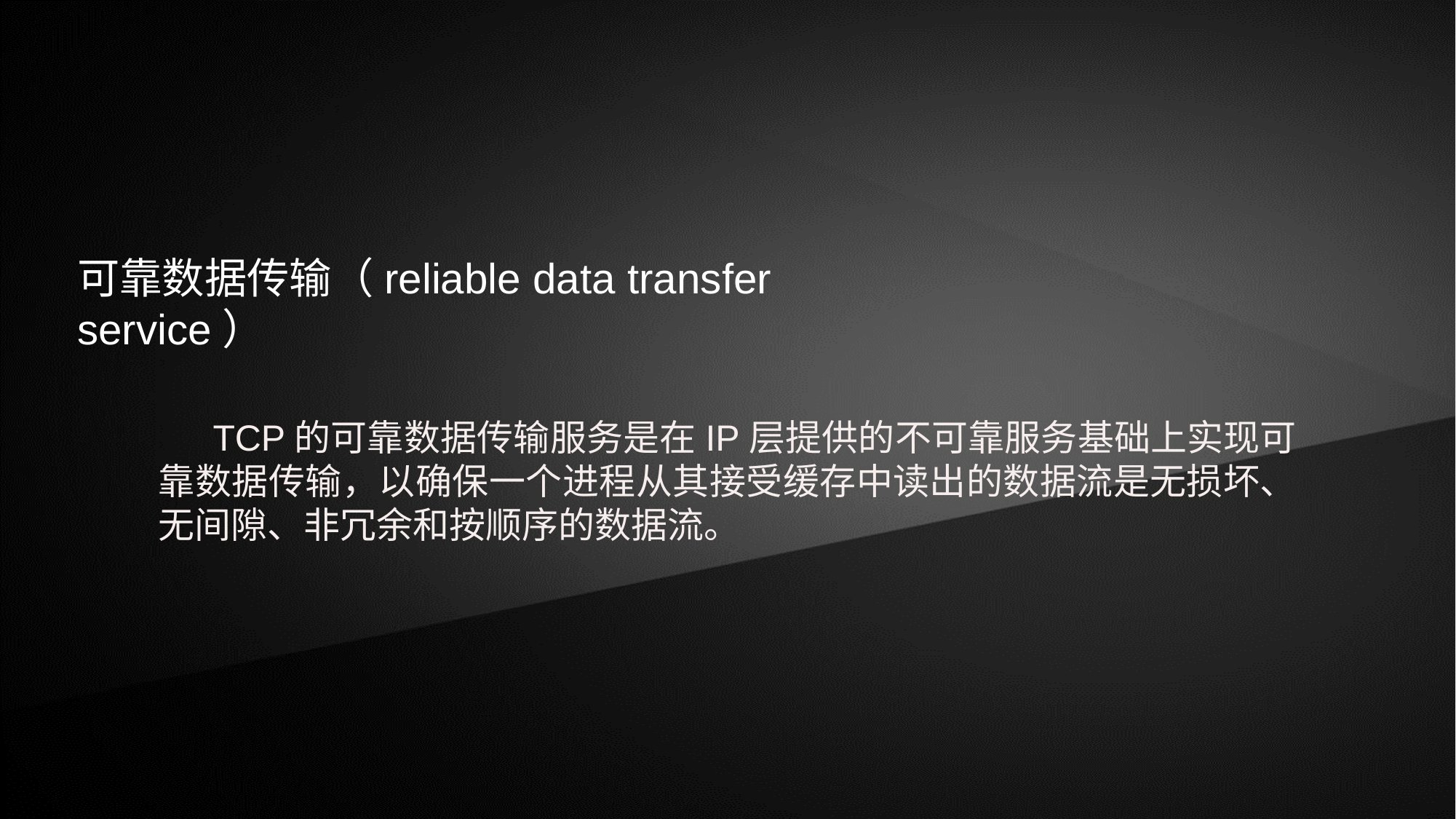

可靠数据传输（reliable data transfer service）
TCP的可靠数据传输服务是在IP层提供的不可靠服务基础上实现可靠数据传输，以确保一个进程从其接受缓存中读出的数据流是无损坏、无间隙、非冗余和按顺序的数据流。